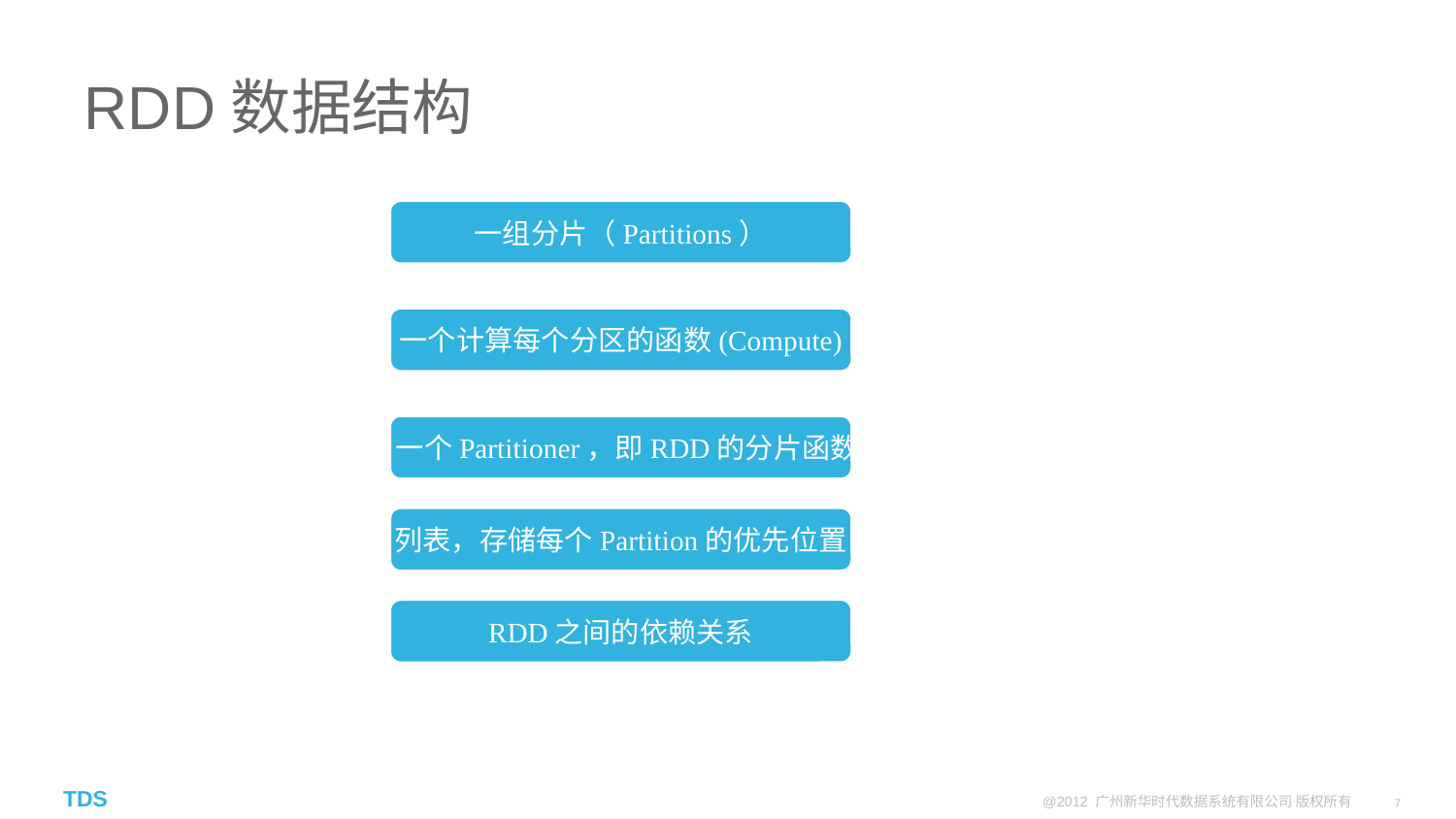

# RDD数据结构

一组分片（Partitions）
一个计算每个分区的函数(Compute)
 一个Partitioner，即RDD的分片函数
列表，存储每个Partition的优先位置
RDD之间的依赖关系